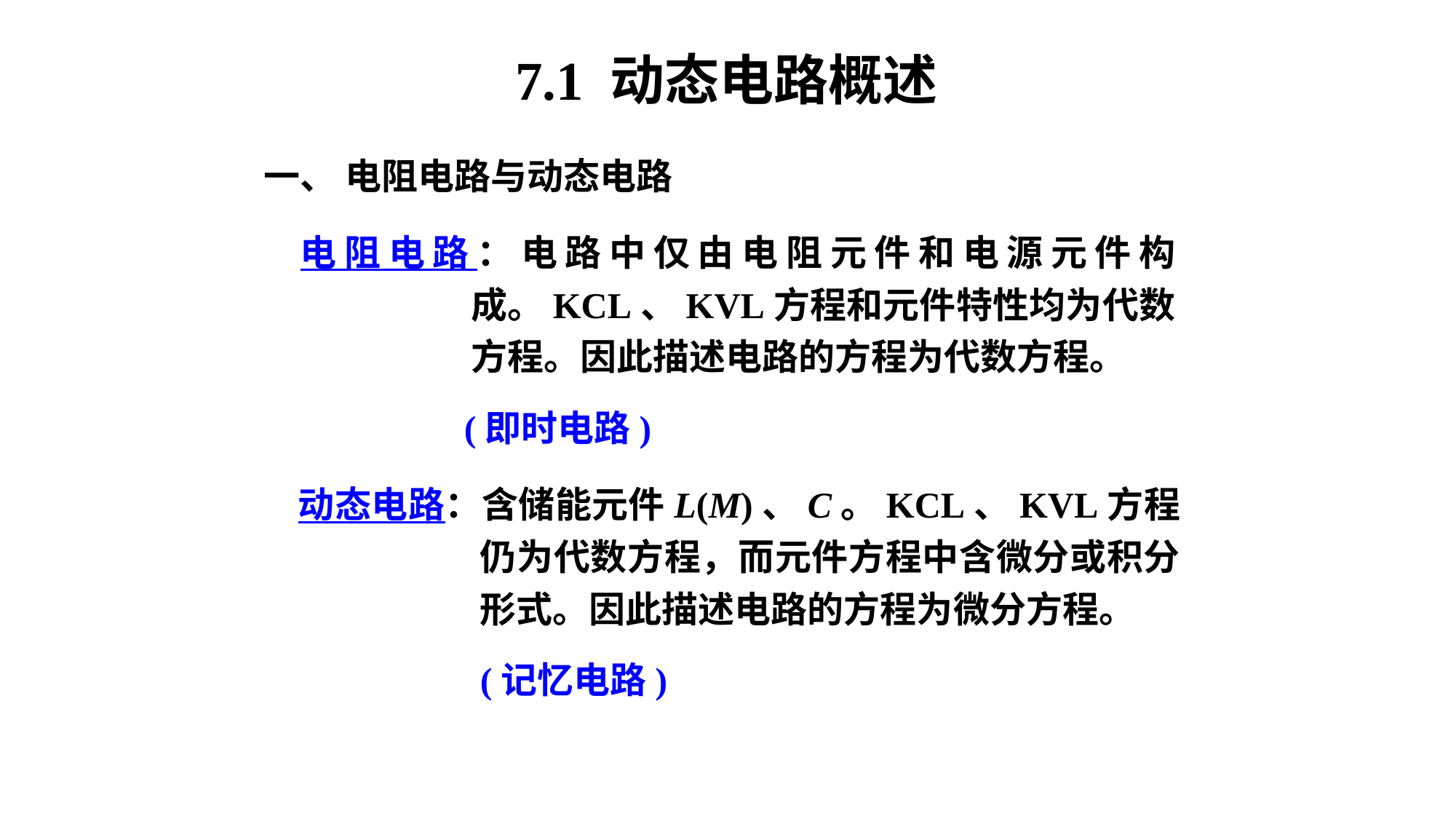

7.1 动态电路概述
一、 电阻电路与动态电路
电阻电路：电路中仅由电阻元件和电源元件构成。KCL、KVL方程和元件特性均为代数方程。因此描述电路的方程为代数方程。
                  (即时电路)
动态电路：含储能元件L(M)、C。KCL、KVL方程仍为代数方程，而元件方程中含微分或积分形式。因此描述电路的方程为微分方程。
                    (记忆电路)